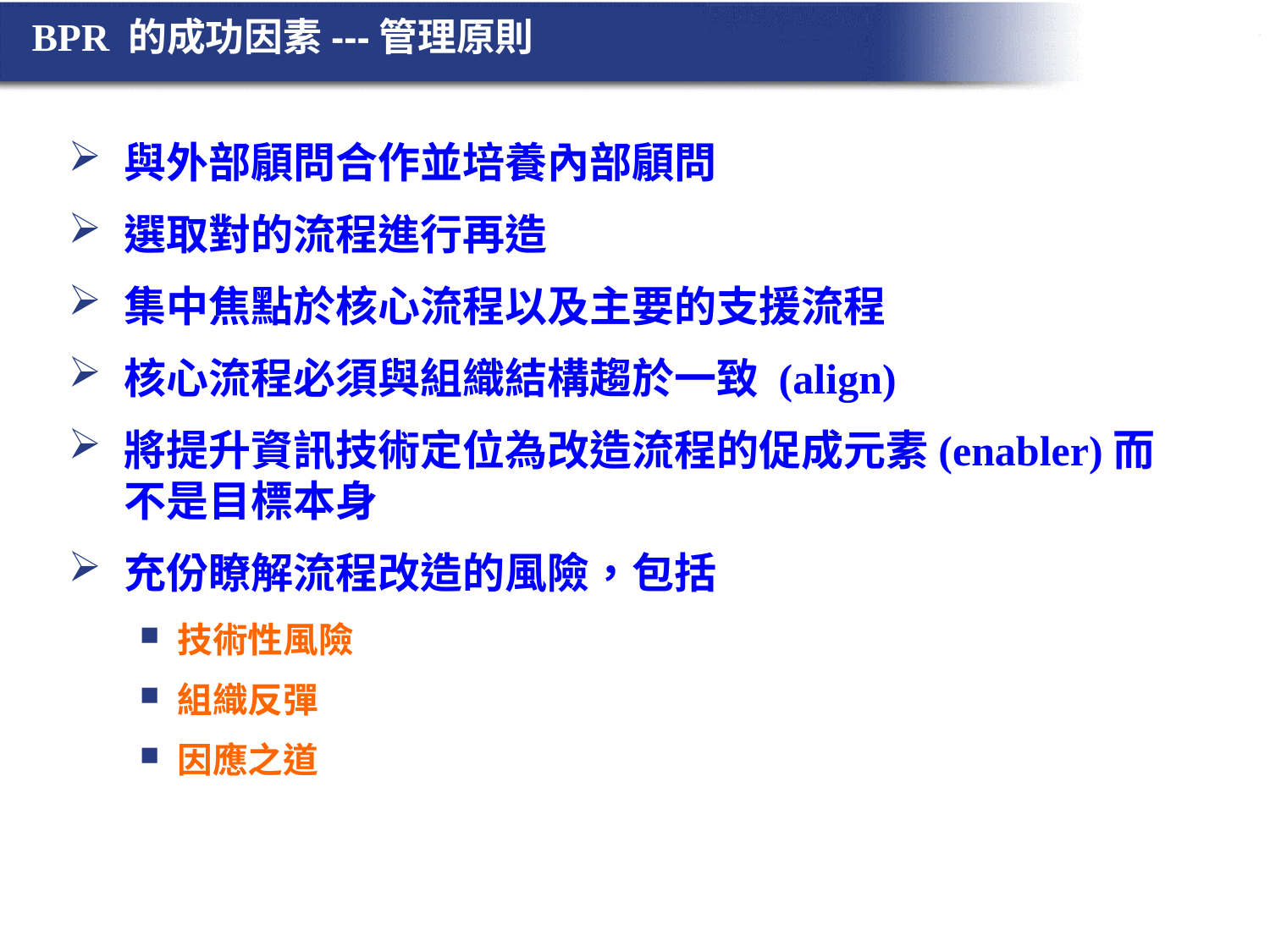

# BPR 的成功因素---管理原則
與外部顅問合作並培養內部顅問
選取對的流程進行再造
集中焦點於核心流程以及主要的支援流程
核心流程必須與組織結構趨於一致 (align)
將提升資訊技術定位為改造流程的促成元素(enabler)而不是目標本身
充份瞭解流程改造的風險，包括
技術性風險
組織反彈
因應之道